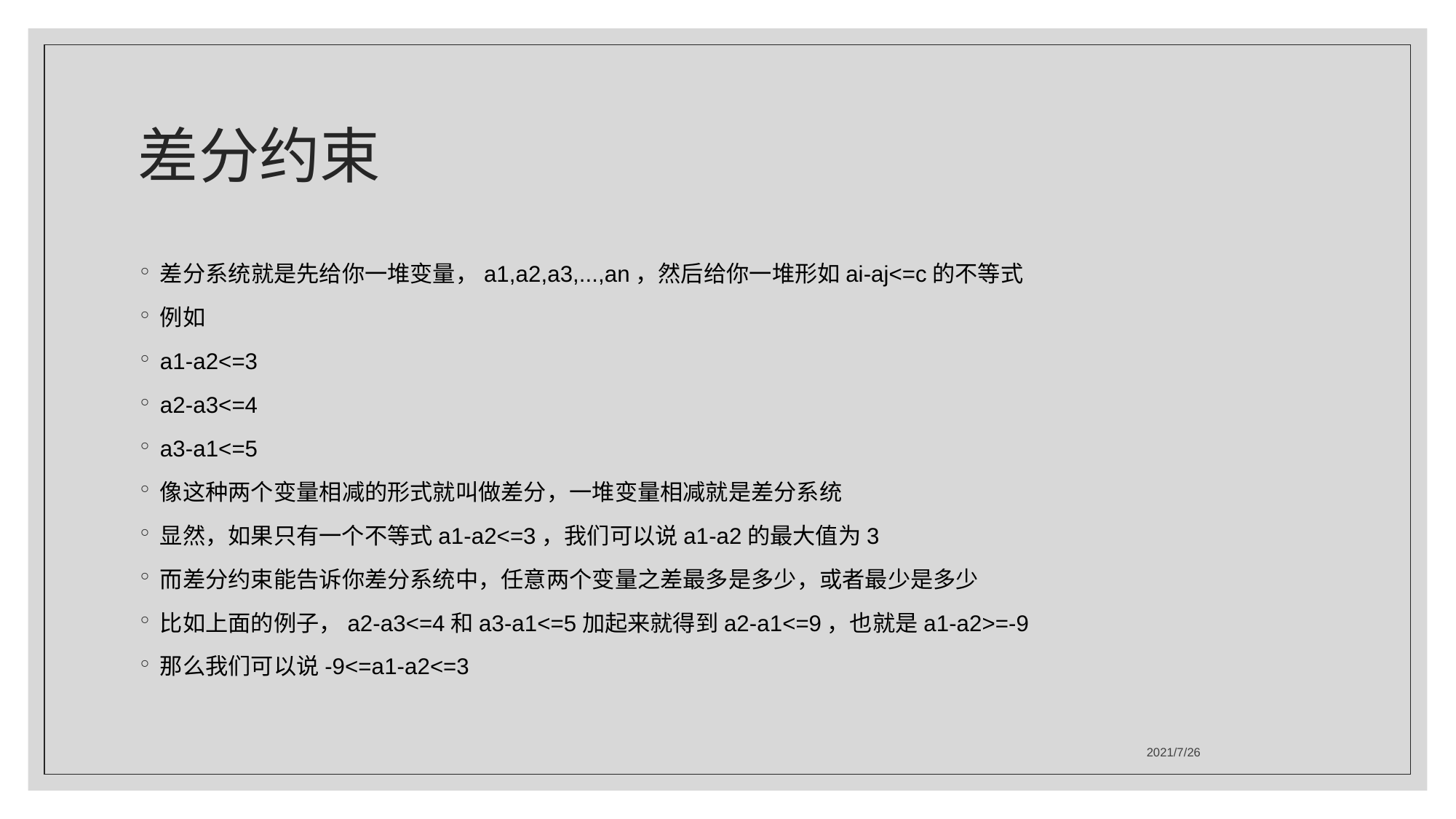

# 差分约束
差分系统就是先给你一堆变量，a1,a2,a3,...,an，然后给你一堆形如ai-aj<=c的不等式
例如
a1-a2<=3
a2-a3<=4
a3-a1<=5
像这种两个变量相减的形式就叫做差分，一堆变量相减就是差分系统
显然，如果只有一个不等式a1-a2<=3，我们可以说a1-a2的最大值为3
而差分约束能告诉你差分系统中，任意两个变量之差最多是多少，或者最少是多少
比如上面的例子，a2-a3<=4和a3-a1<=5加起来就得到a2-a1<=9，也就是a1-a2>=-9
那么我们可以说-9<=a1-a2<=3
2021/7/26